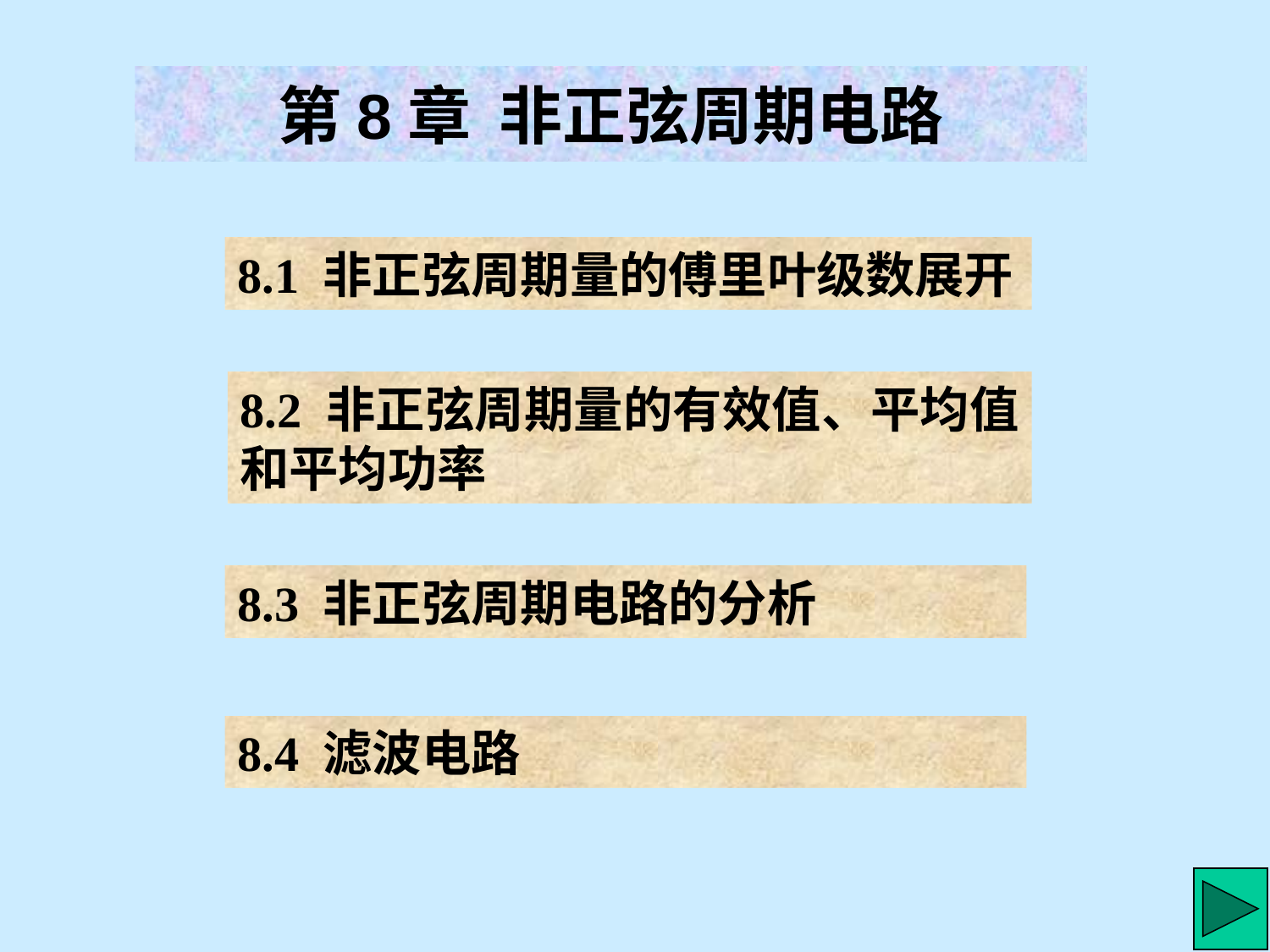

第8章  非正弦周期电路
8.1 非正弦周期量的傅里叶级数展开
8.2 非正弦周期量的有效值、平均值和平均功率
8.3 非正弦周期电路的分析
8.4 滤波电路